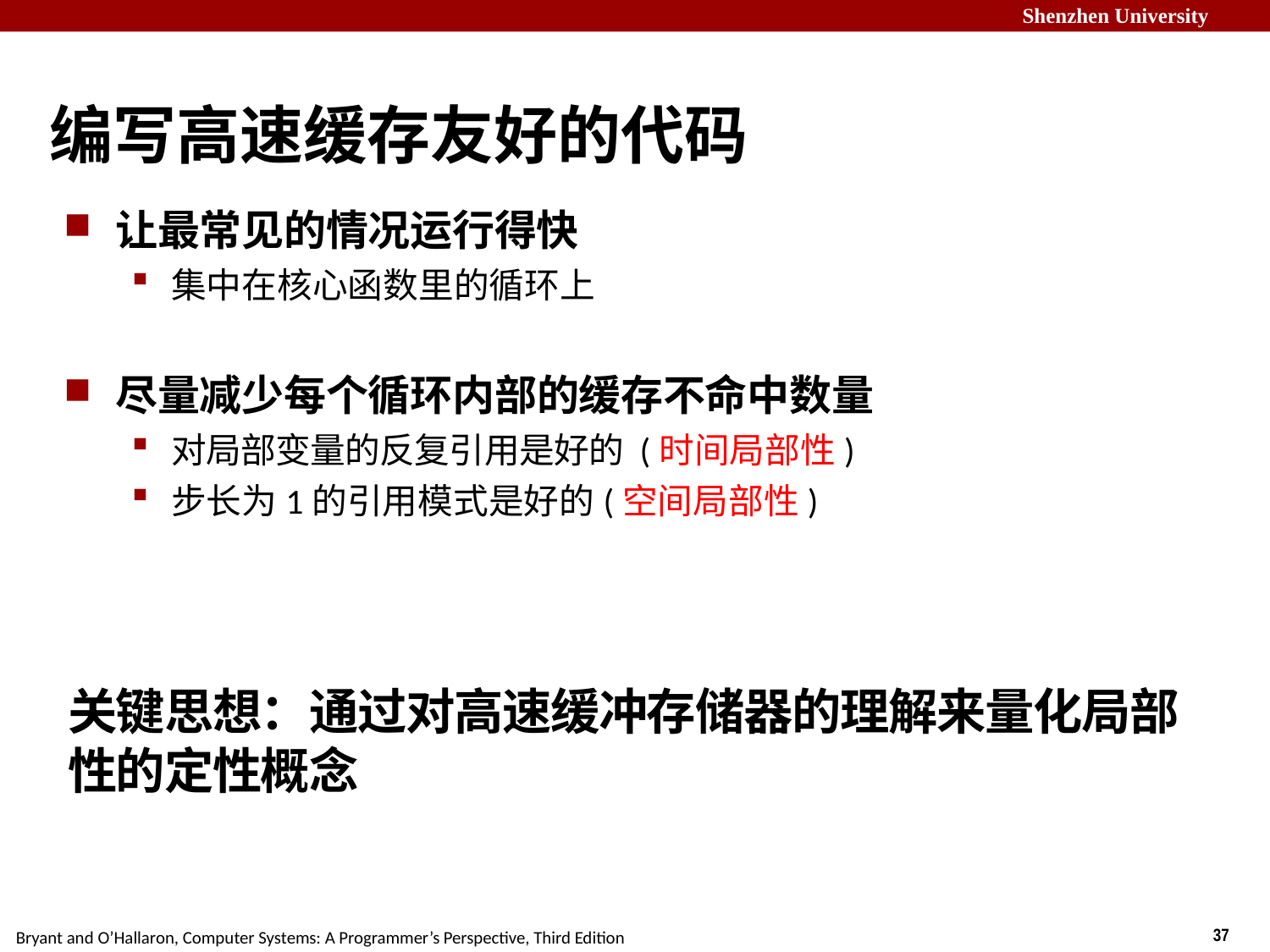

# 编写高速缓存友好的代码
让最常见的情况运行得快
集中在核心函数里的循环上

尽量减少每个循环内部的缓存不命中数量
对局部变量的反复引用是好的 (时间局部性)
步长为1的引用模式是好的(空间局部性)
关键思想：通过对高速缓冲存储器的理解来量化局部性的定性概念